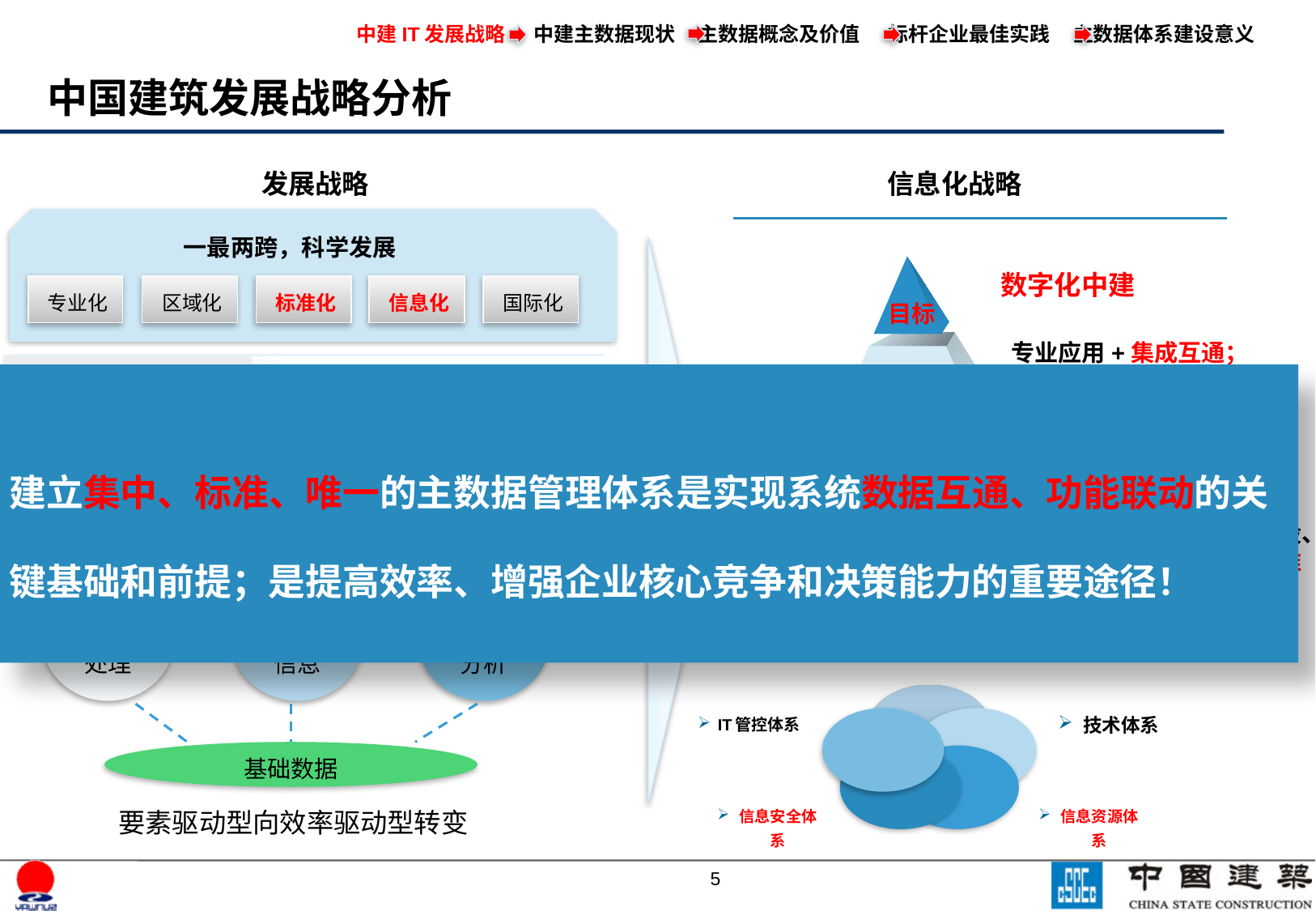

中建IT发展战略      中建主数据现状     主数据概念及价值      标杆企业最佳实践     主数据体系建设意义

# 中国建筑发展战略分析
发展战略
信息化战略

一最两跨，科学发展

重点要求

服务使命

建设原则

目标
数字化中建
专业化
区域化
标准化
信息化
国际化
专业应用+集成互通；
横向到边、纵向到底。
规划建设了财务、人力、项目、审计、监察、办公协同办公、决策分析等信息化系统
建立集中、标准、唯一的主数据管理体系是实现系统数据互通、功能联动的关键基础和前提；是提高效率、增强企业核心竞争和决策能力的重要途径！
信息化对推动企业的创新、转型升级和可持续发展都起到了明显而积极的作用

服务“战略执行”
服务“运营管控”
服务“业务发展”

统一规划、统一建设、
统一管理、统一标准
信息化
业务处理
管理信息
决策分析

基础数据
要素驱动型向效率驱动型转变
应用体系
技术体系
信息资源体系
信息安全体系
IT管控体系
5